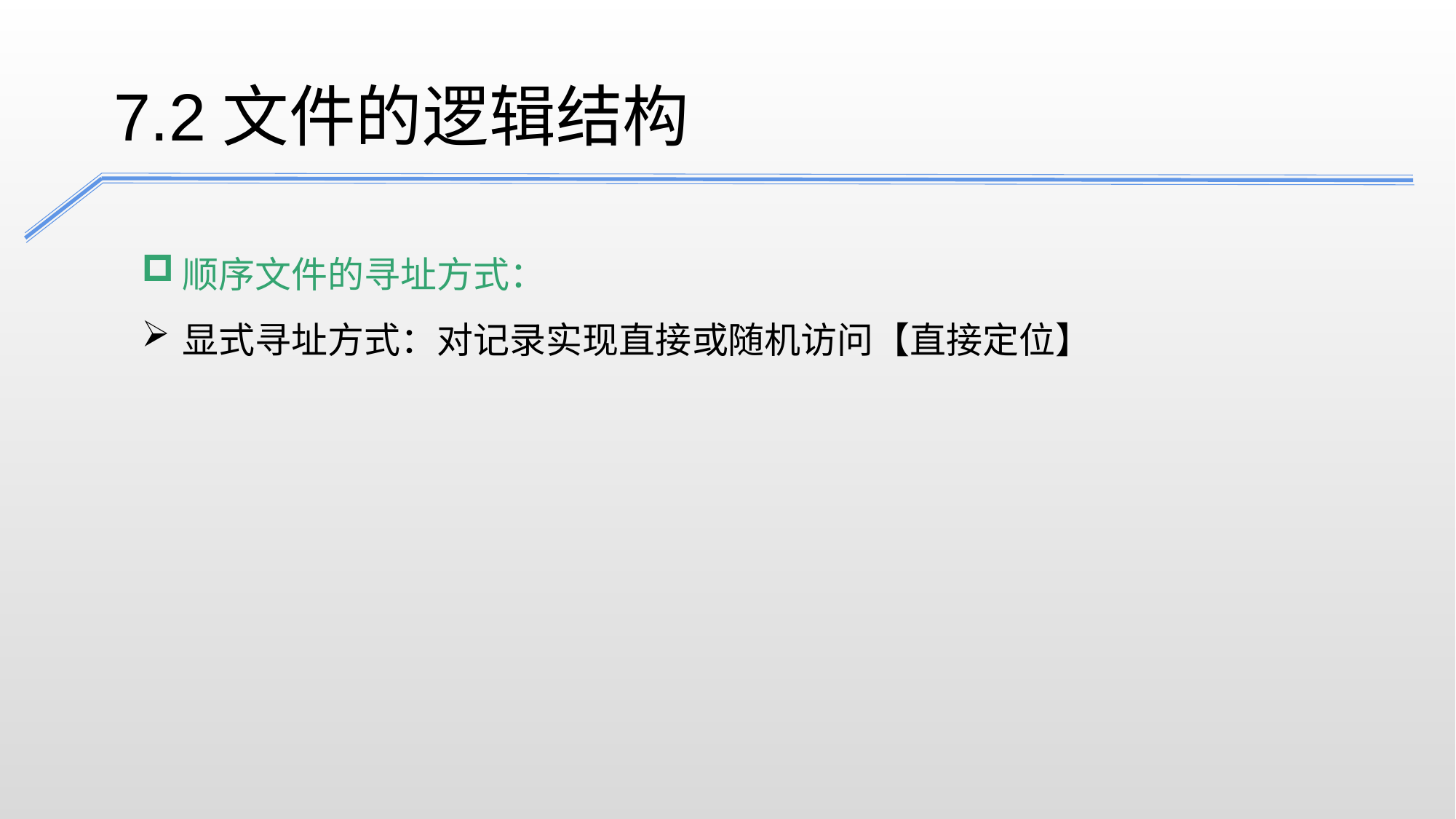

7.2文件的逻辑结构
顺序文件的寻址方式：
显式寻址方式：对记录实现直接或随机访问【直接定位】